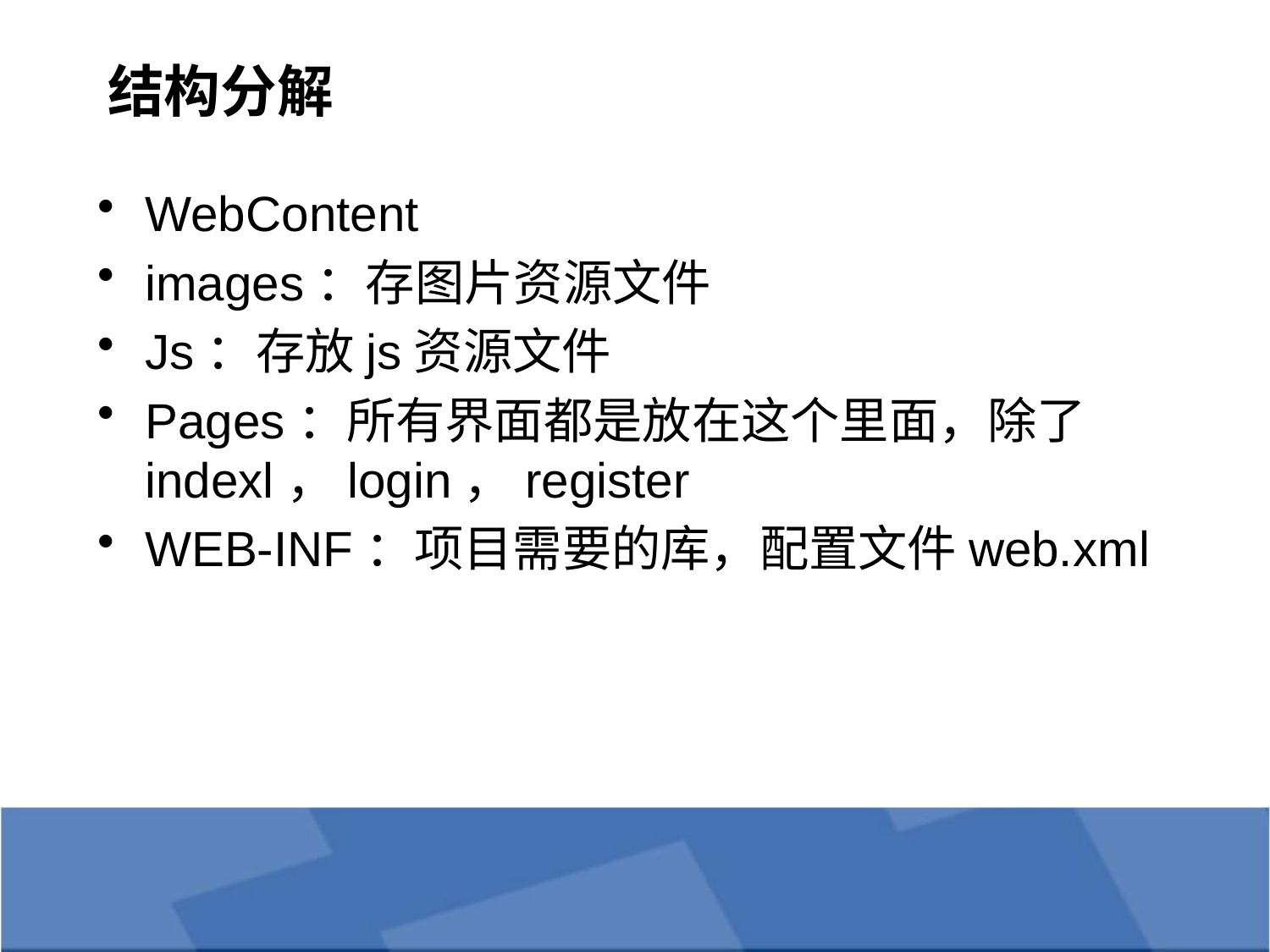

# 结构分解
WebContent
images：存图片资源文件
Js：存放js资源文件
Pages：所有界面都是放在这个里面，除了indexl，login，register
WEB-INF：项目需要的库，配置文件web.xml